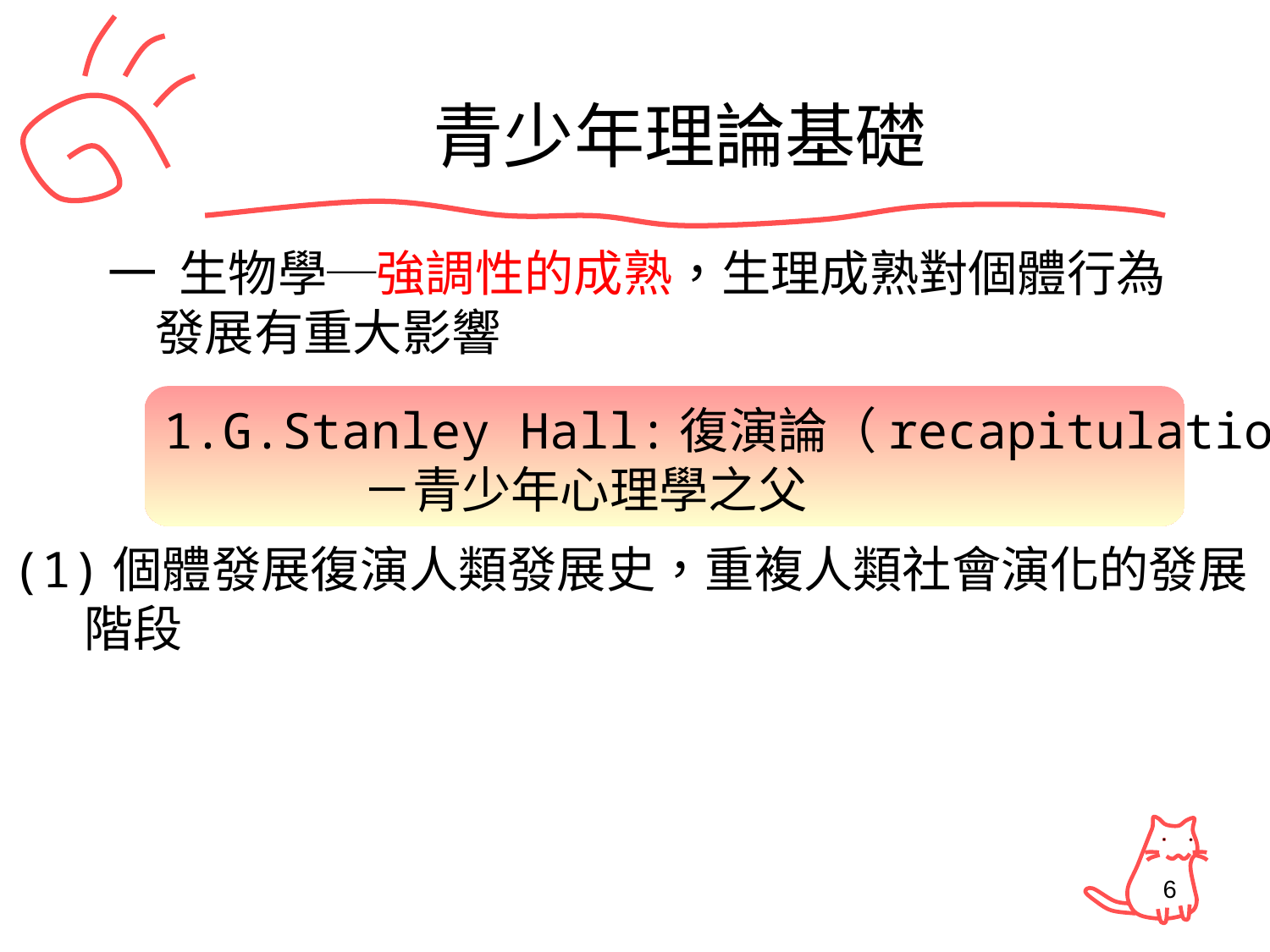

# 青少年理論基礎
一  生物學─強調性的成熟，生理成熟對個體行為發展有重大影響
1.G.Stanley Hall:復演論（recapitulation）
                 －青少年心理學之父
(1)個體發展復演人類發展史，重複人類社會演化的發展階段

6